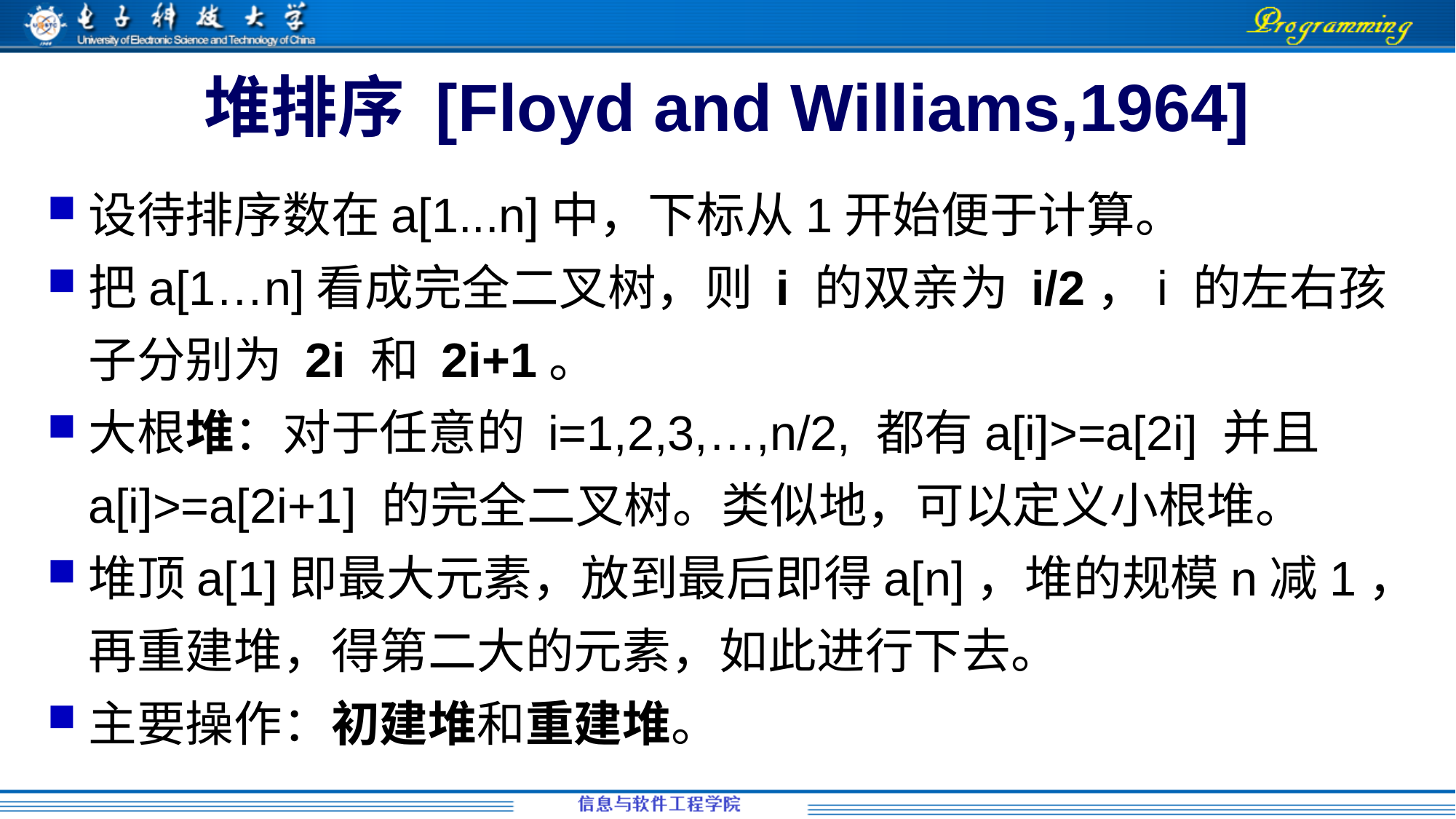

# 堆排序 [Floyd and Williams,1964]
设待排序数在a[1...n]中，下标从1开始便于计算。
把a[1…n]看成完全二叉树，则 i 的双亲为 i/2，i 的左右孩子分别为 2i 和 2i+1。
大根堆：对于任意的 i=1,2,3,…,n/2, 都有a[i]>=a[2i] 并且 a[i]>=a[2i+1] 的完全二叉树。类似地，可以定义小根堆。
堆顶a[1]即最大元素，放到最后即得a[n]，堆的规模n减1，再重建堆，得第二大的元素，如此进行下去。
主要操作：初建堆和重建堆。